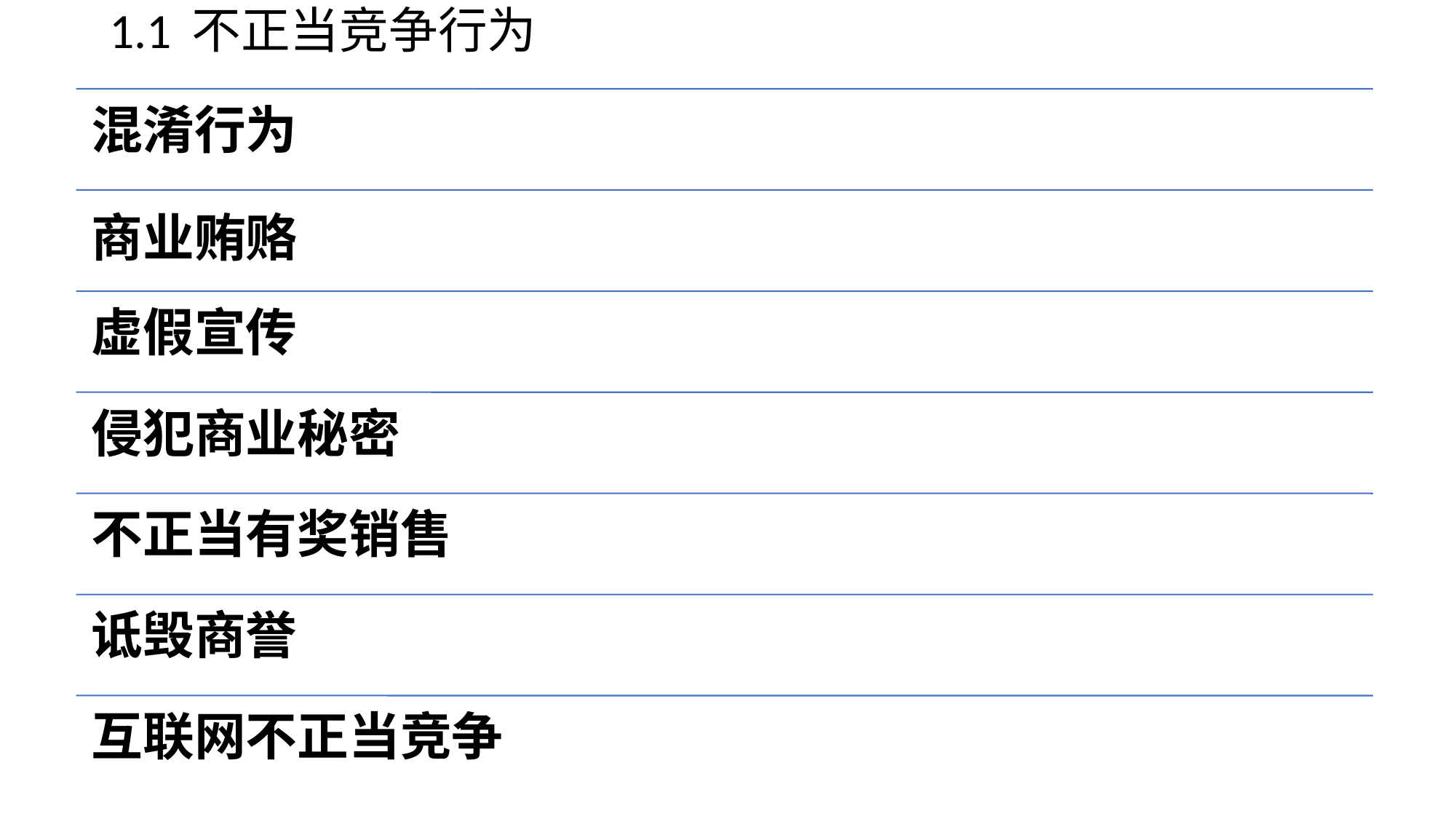

# 1.1 不正当竞争行为
混淆行为
商业贿赂
虚假宣传
侵犯商业秘密
不正当有奖销售
诋毁商誉
互联网不正当竞争